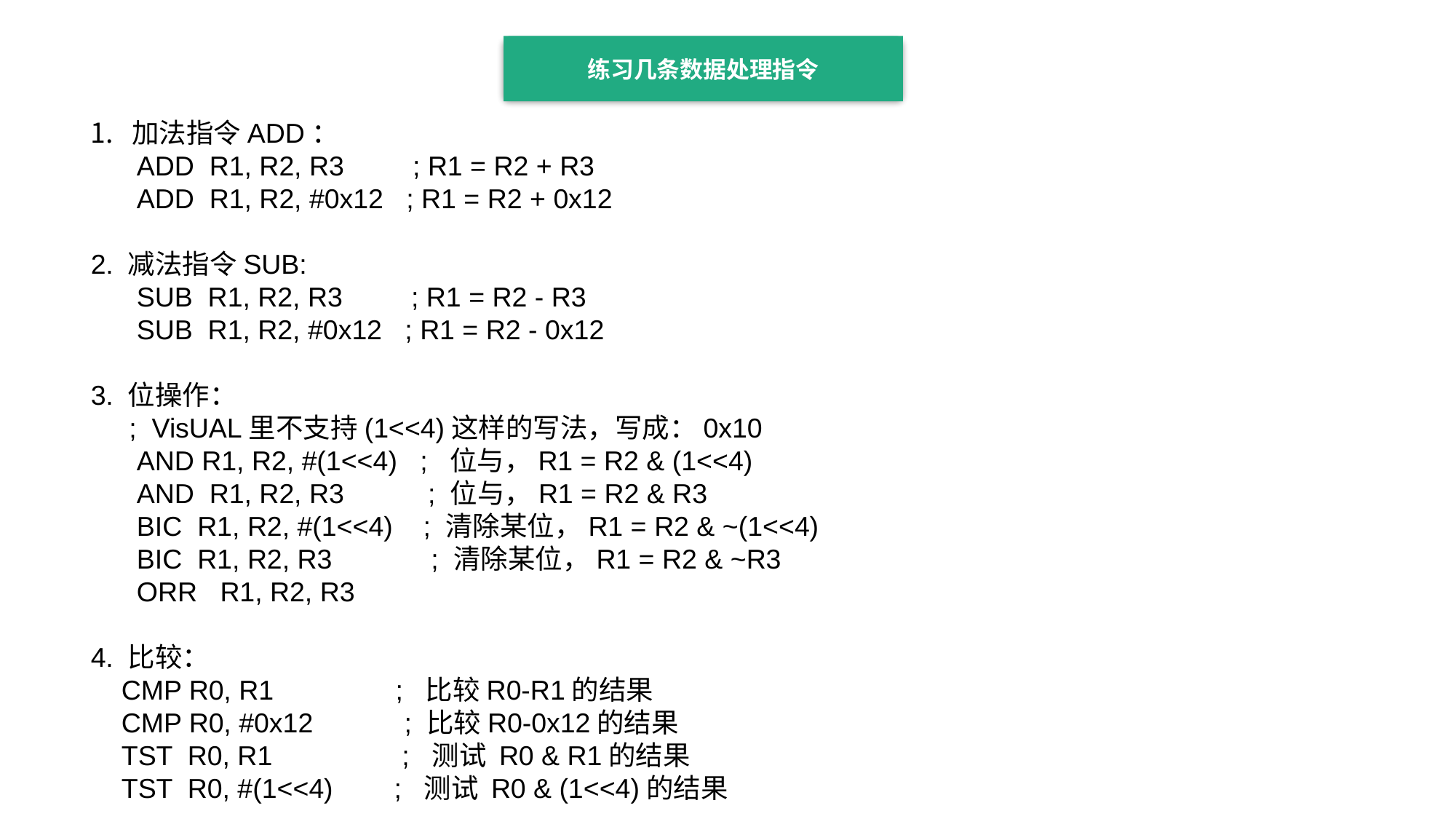

练习几条数据处理指令

加法指令ADD：
      ADD  R1, R2, R3         ; R1 = R2 + R3
      ADD  R1, R2, #0x12   ; R1 = R2 + 0x12

2. 减法指令SUB:
      SUB  R1, R2, R3         ; R1 = R2 - R3
      SUB  R1, R2, #0x12   ; R1 = R2 - 0x12

3. 位操作：
     ;  VisUAL里不支持(1<<4)这样的写法，写成：0x10
      AND R1, R2, #(1<<4)   ;  位与，R1 = R2 & (1<<4)
      AND  R1, R2, R3           ; 位与，R1 = R2 & R3
      BIC  R1, R2, #(1<<4)    ; 清除某位，R1 = R2 & ~(1<<4)
      BIC  R1, R2, R3             ; 清除某位，R1 = R2 & ~R3
      ORR   R1, R2, R3

4. 比较：
    CMP R0, R1                ;  比较R0-R1的结果
    CMP R0, #0x12            ; 比较R0-0x12的结果
    TST  R0, R1                 ;  测试 R0 & R1的结果
    TST  R0, #(1<<4)        ;  测试 R0 & (1<<4)的结果